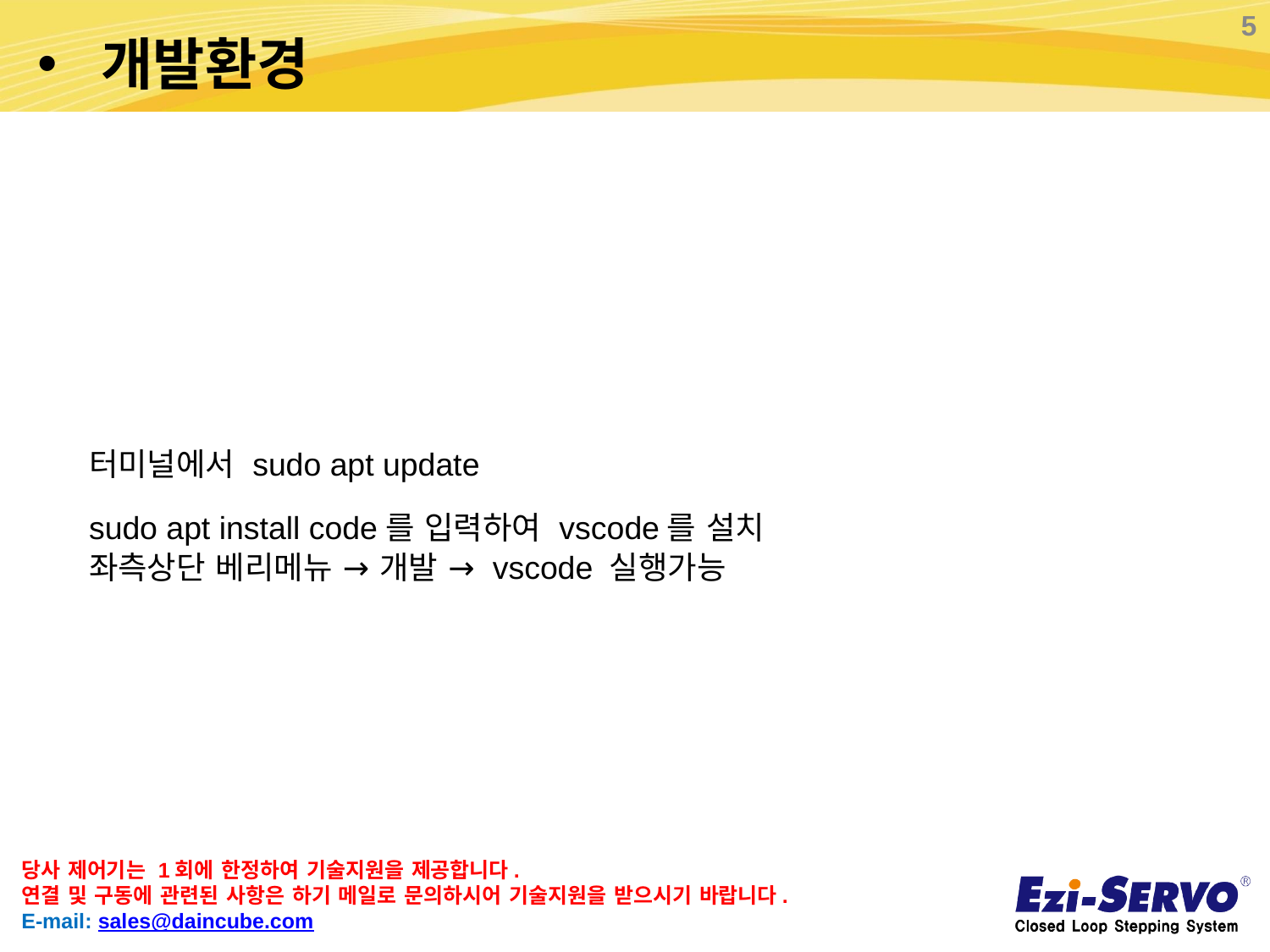

5
개발환경
터미널에서 sudo apt update
sudo apt install code를 입력하여 vscode를 설치
좌측상단 베리메뉴 → 개발 → vscode 실행가능
당사 제어기는 1회에 한정하여 기술지원을 제공합니다.
연결 및 구동에 관련된 사항은 하기 메일로 문의하시어 기술지원을 받으시기 바랍니다.
E-mail: sales@daincube.com